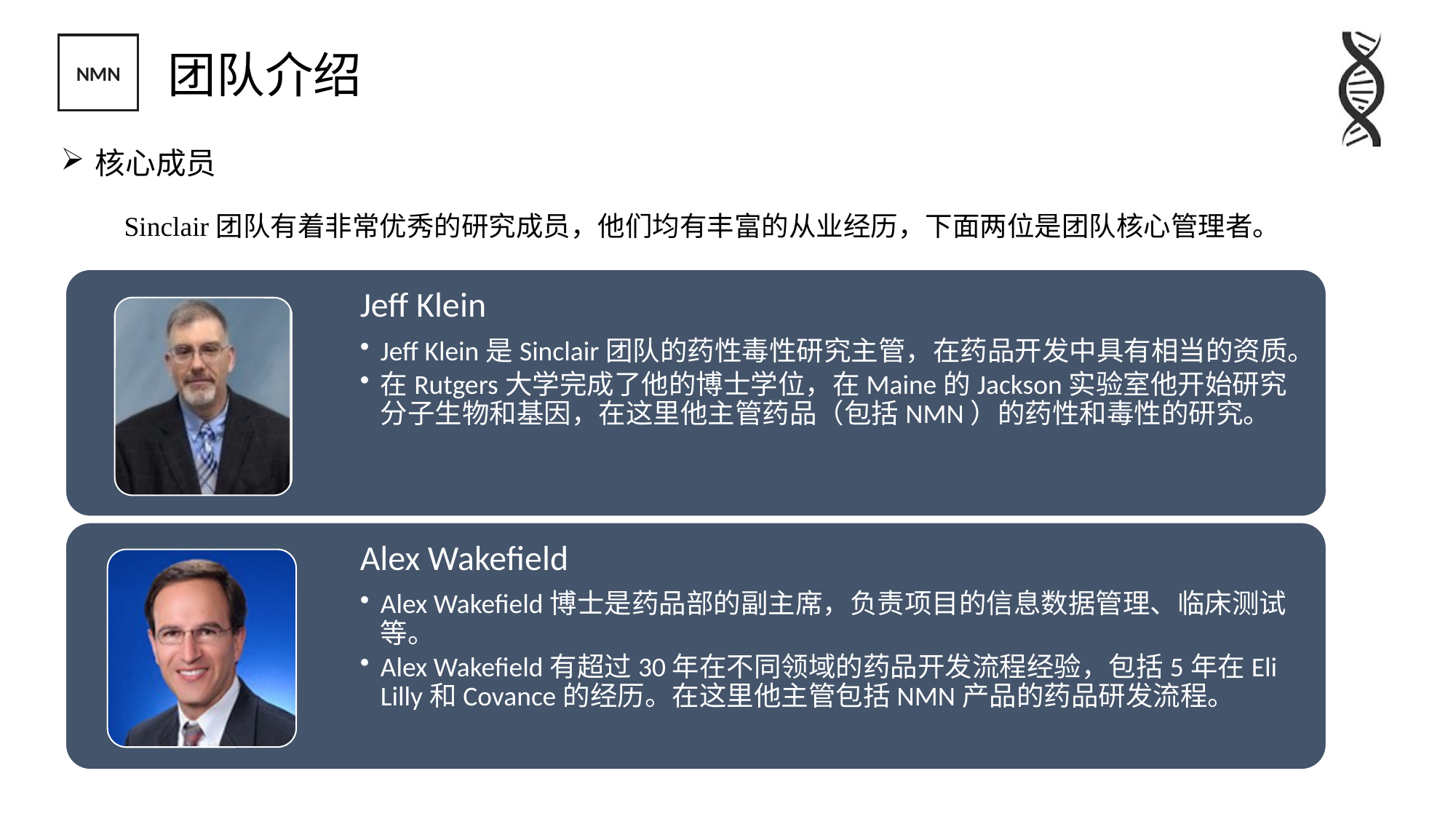

团队介绍
核心成员
Sinclair团队有着非常优秀的研究成员，他们均有丰富的从业经历，下面两位是团队核心管理者。
Jeff Klein
Jeff Klein是Sinclair团队的药性毒性研究主管，在药品开发中具有相当的资质。
在Rutgers大学完成了他的博士学位，在Maine的Jackson实验室他开始研究分子生物和基因，在这里他主管药品（包括NMN）的药性和毒性的研究。
Alex Wakefield
Alex Wakefield博士是药品部的副主席，负责项目的信息数据管理、临床测试等。
Alex Wakefield有超过30年在不同领域的药品开发流程经验，包括5年在Eli Lilly和Covance的经历。在这里他主管包括NMN产品的药品研发流程。